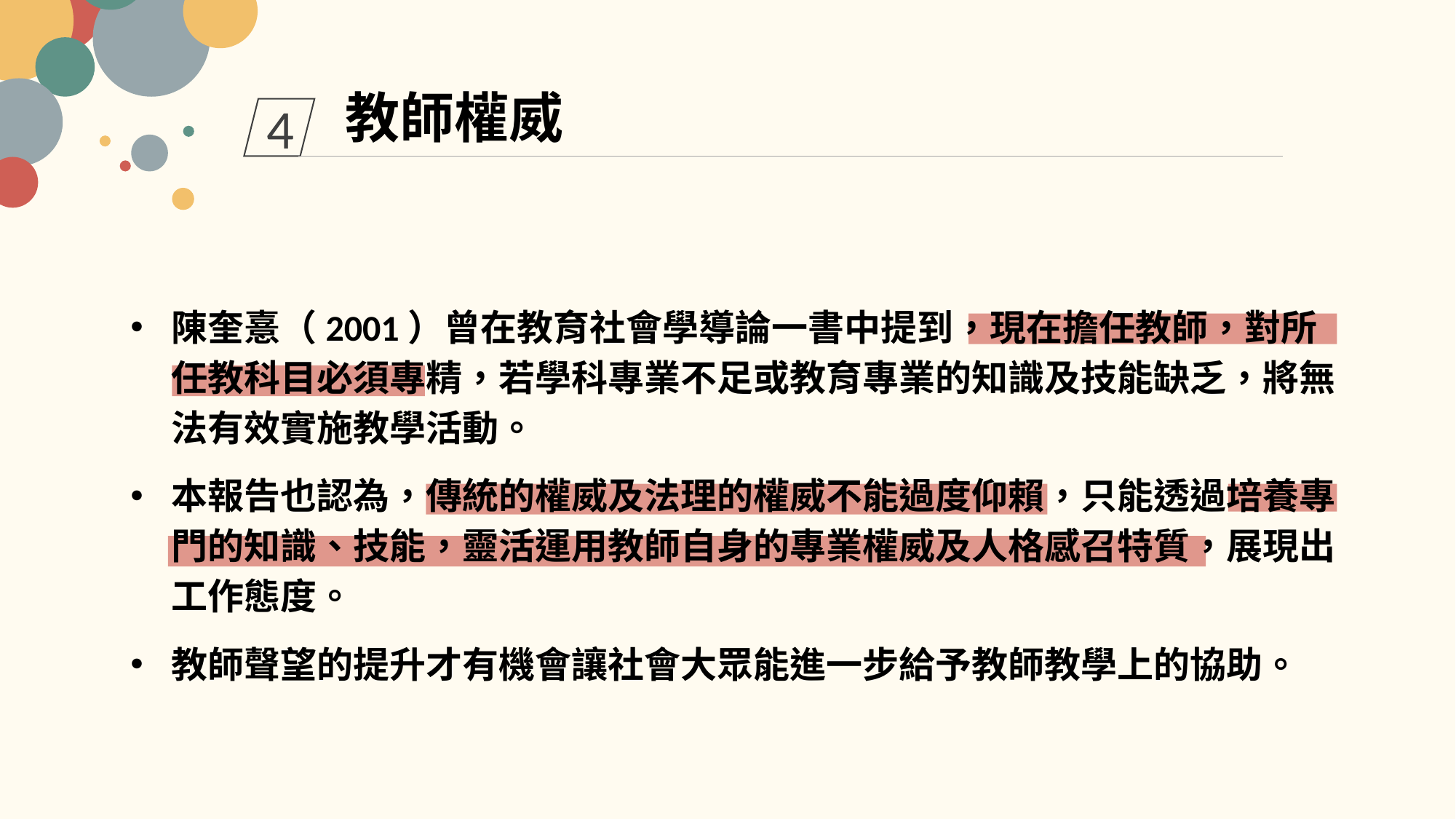

教師權威
4
陳奎憙（2001）曾在教育社會學導論一書中提到，現在擔任教師，對所任教科目必須專精，若學科專業不足或教育專業的知識及技能缺乏，將無法有效實施教學活動。
本報告也認為，傳統的權威及法理的權威不能過度仰賴，只能透過培養專門的知識、技能，靈活運用教師自身的專業權威及人格感召特質，展現出工作態度。
教師聲望的提升才有機會讓社會大眾能進一步給予教師教學上的協助。